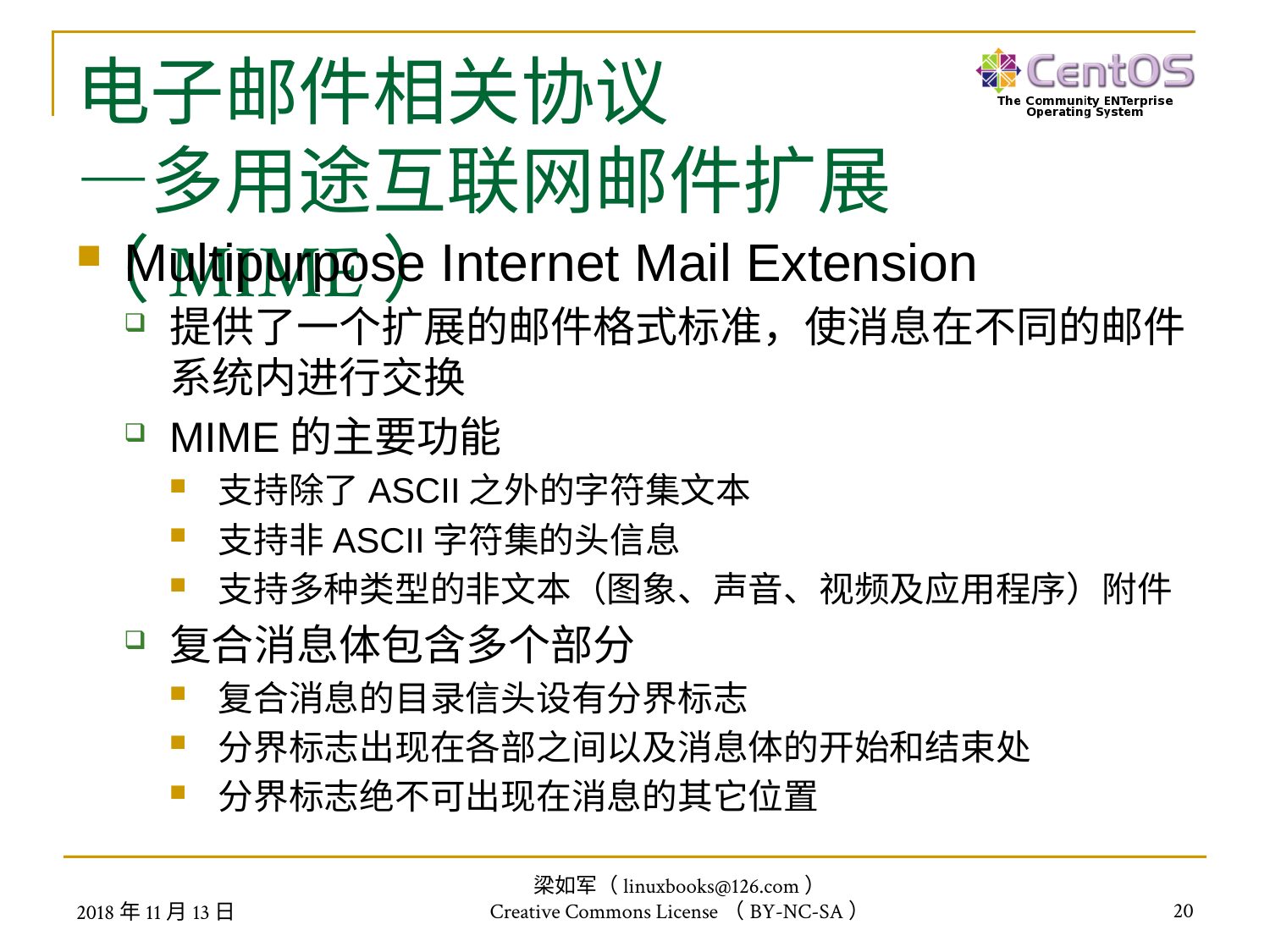

# 电子邮件相关协议 —多用途互联网邮件扩展（MIME）
Multipurpose Internet Mail Extension
提供了一个扩展的邮件格式标准，使消息在不同的邮件系统内进行交换
MIME的主要功能
支持除了ASCII之外的字符集文本
支持非ASCII字符集的头信息
支持多种类型的非文本（图象、声音、视频及应用程序）附件
复合消息体包含多个部分
复合消息的目录信头设有分界标志
分界标志出现在各部之间以及消息体的开始和结束处
分界标志绝不可出现在消息的其它位置

梁如军（linuxbooks@126.com）
Creative Commons License（BY-NC-SA）
2018年11月13日
20